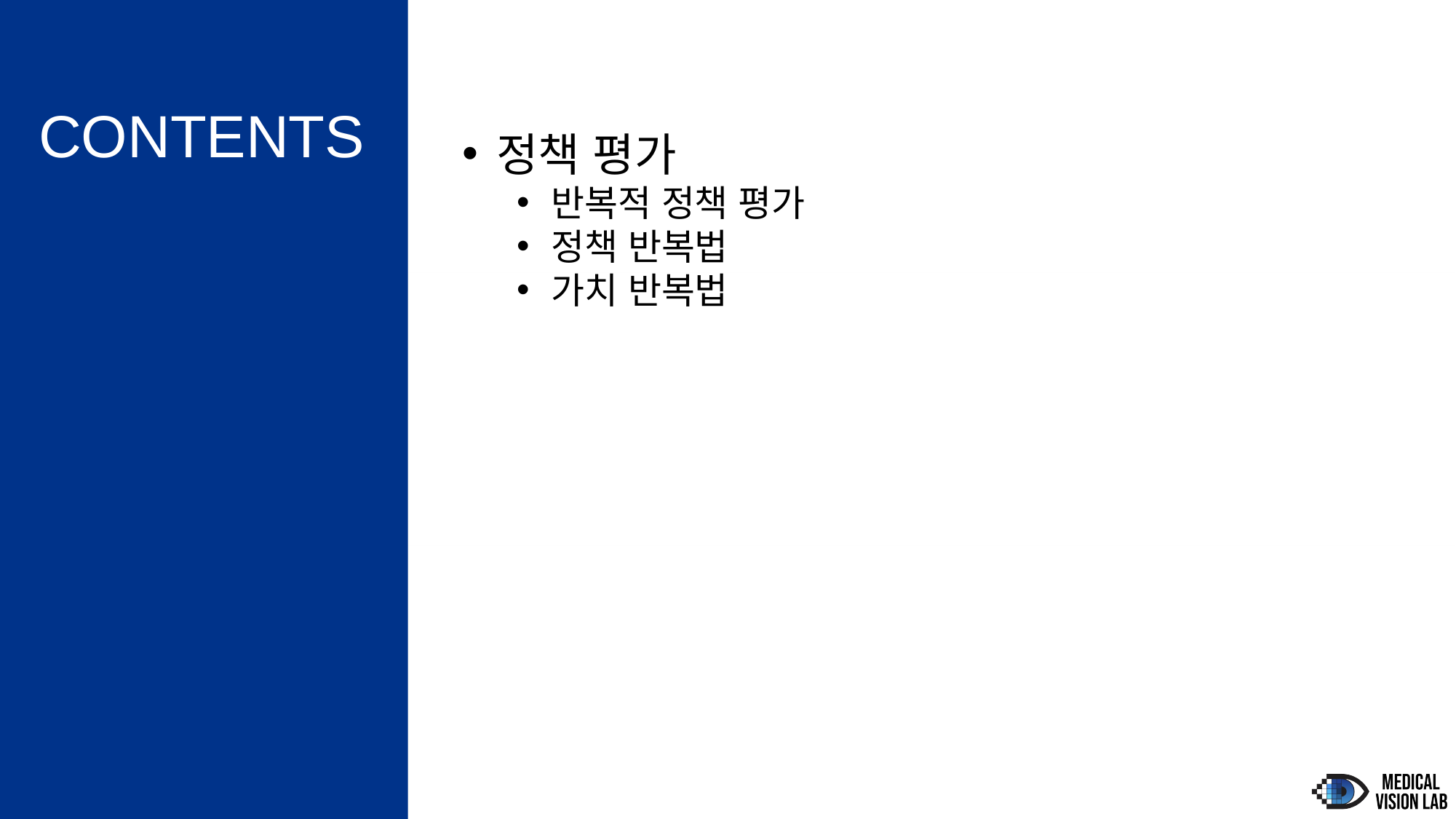

정책 평가
반복적 정책 평가
정책 반복법
가치 반복법